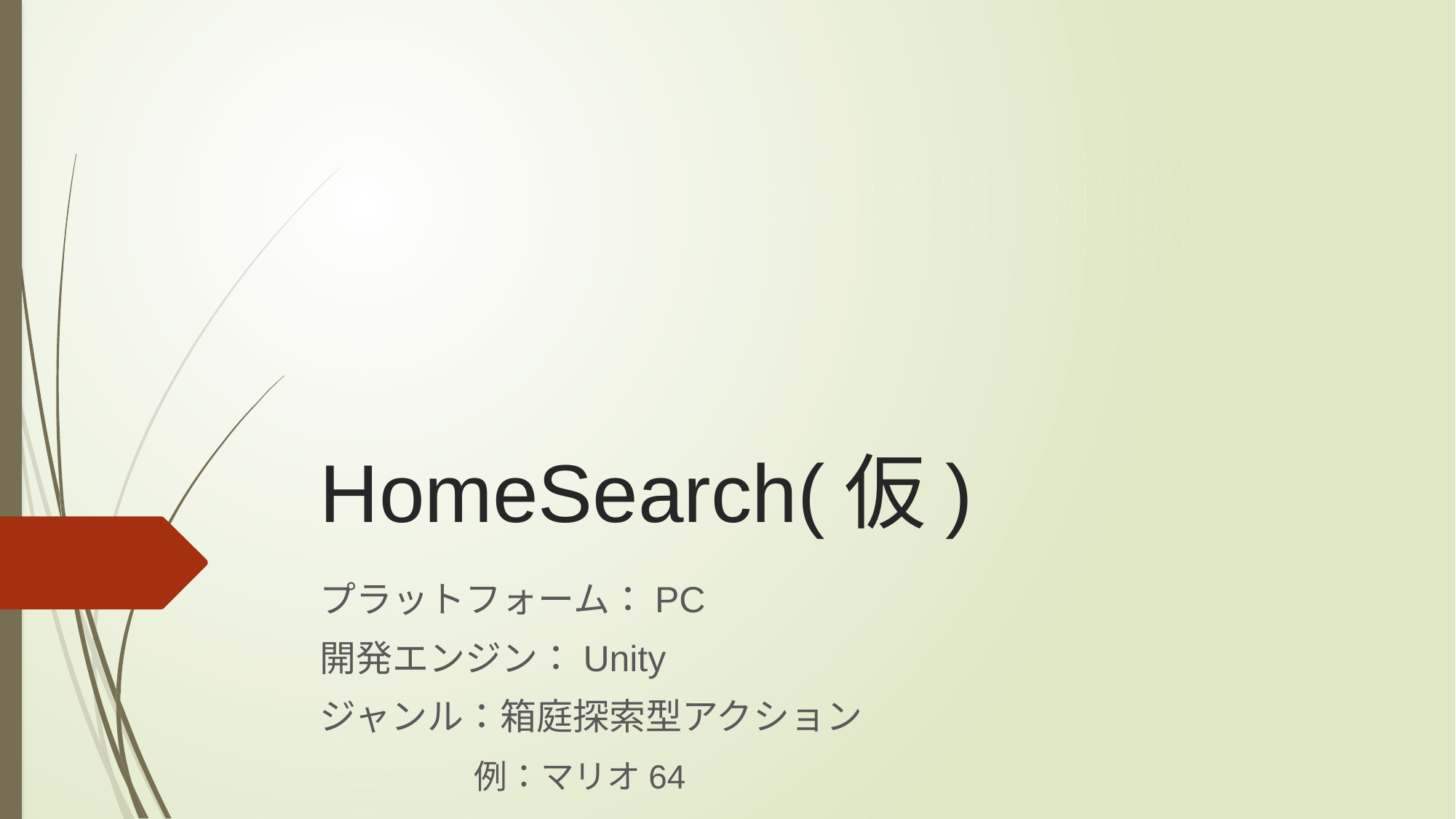

# HomeSearch(仮)
プラットフォーム：PC
開発エンジン：Unity
ジャンル：箱庭探索型アクション
    例：マリオ64